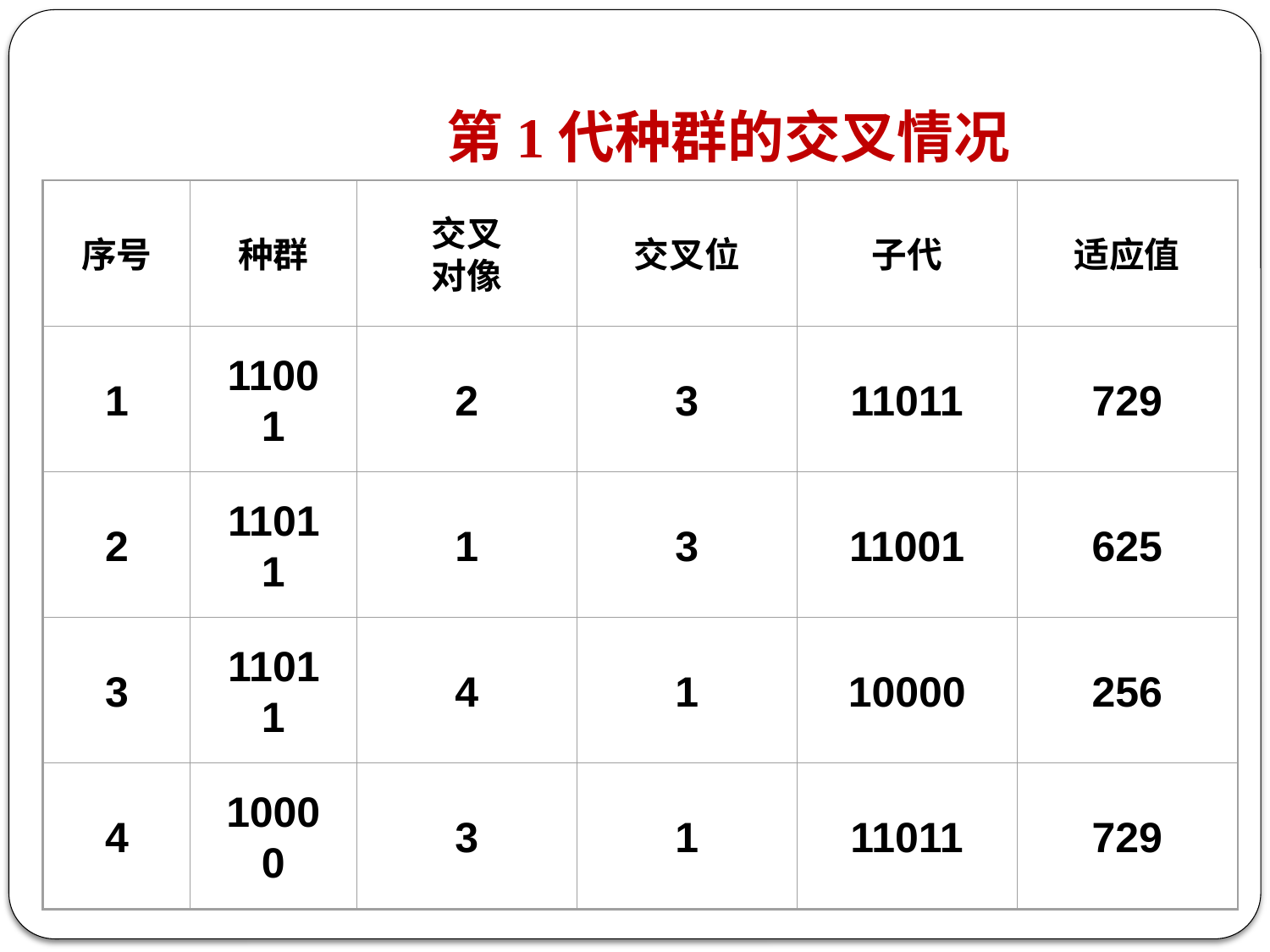

第1代种群的交叉情况

序号

种群

交叉
对像

交叉位

子代

适应值

1

11001

2

3

11011

729

2

11011

1

3

11001

625

3

11011

4

1

10000

256

4

10000

3

1

11011

729